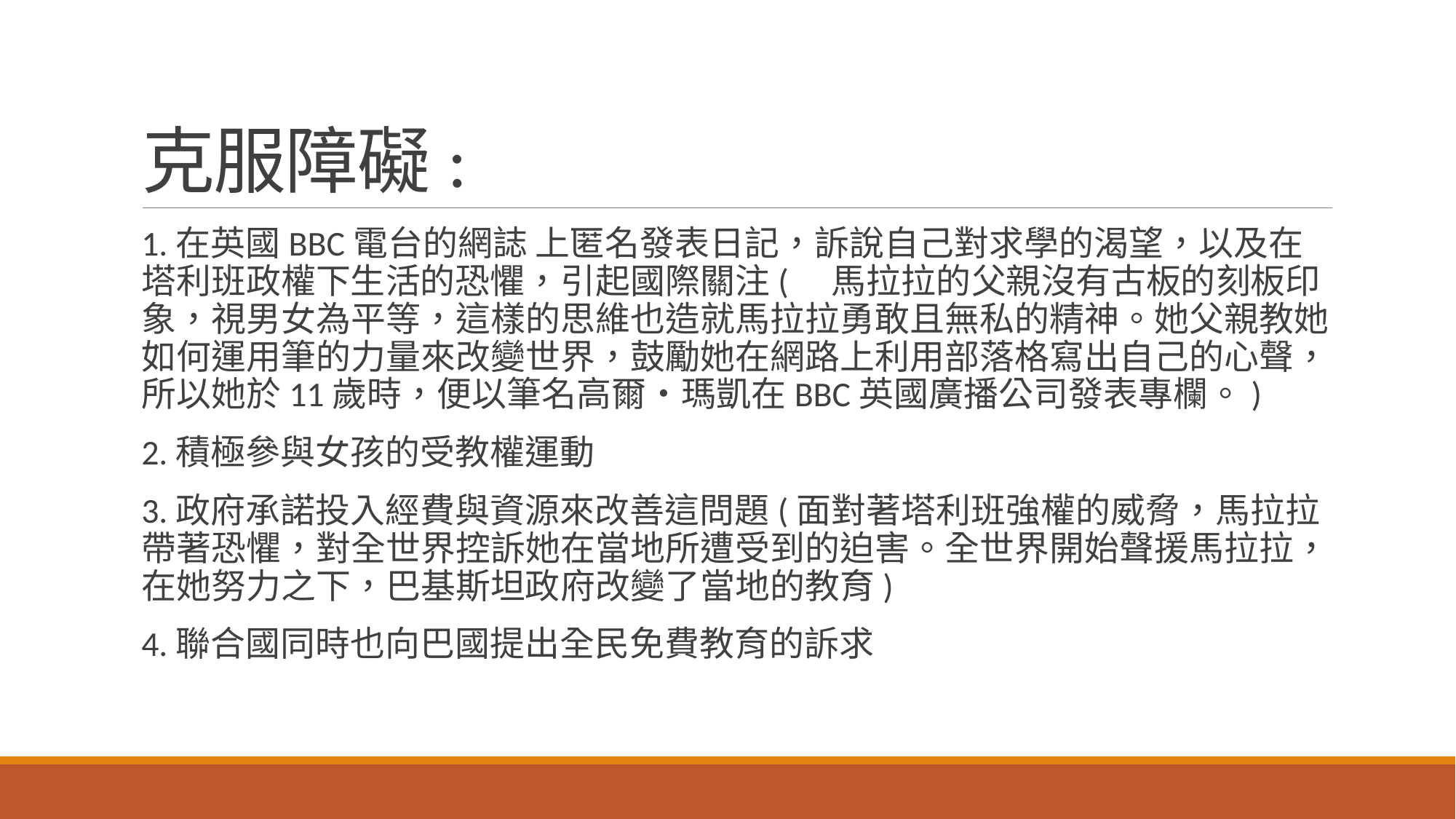

# 克服障礙:
1.在英國BBC電台的網誌 上匿名發表日記，訴說自己對求學的渴望，以及在塔利班政權下生活的恐懼，引起國際關注(　馬拉拉的父親沒有古板的刻板印象，視男女為平等，這樣的思維也造就馬拉拉勇敢且無私的精神。她父親教她如何運用筆的力量來改變世界，鼓勵她在網路上利用部落格寫出自己的心聲，所以她於11歲時，便以筆名高爾‧瑪凱在BBC英國廣播公司發表專欄。)
2.積極參與女孩的受教權運動
3.政府承諾投入經費與資源來改善這問題(面對著塔利班強權的威脅，馬拉拉帶著恐懼，對全世界控訴她在當地所遭受到的迫害。全世界開始聲援馬拉拉，在她努力之下，巴基斯坦政府改變了當地的教育)
4.聯合國同時也向巴國提出全民免費教育的訴求